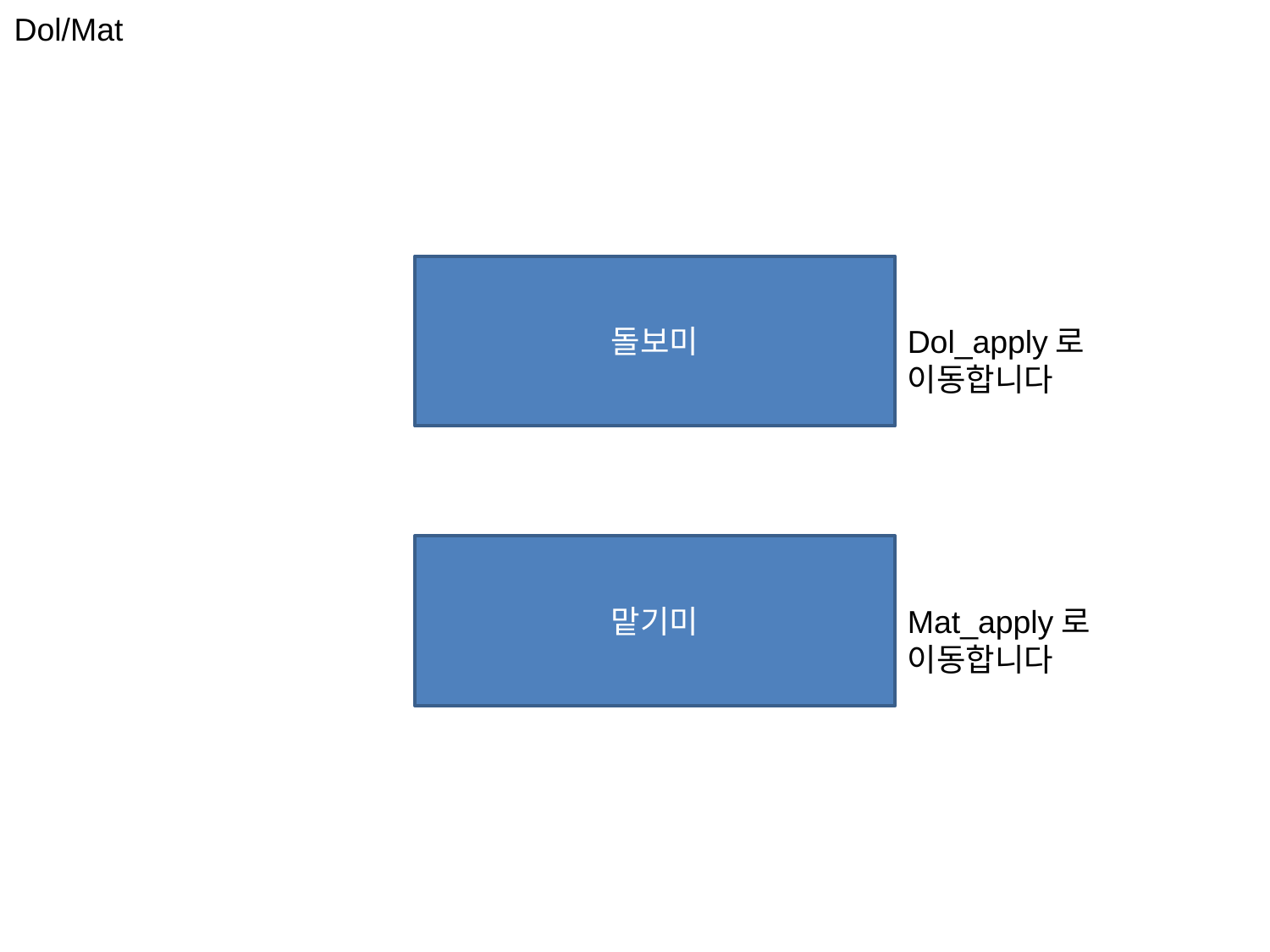

Dol/Mat
돌보미
Dol_apply로
이동합니다
맡기미
Mat_apply로
이동합니다